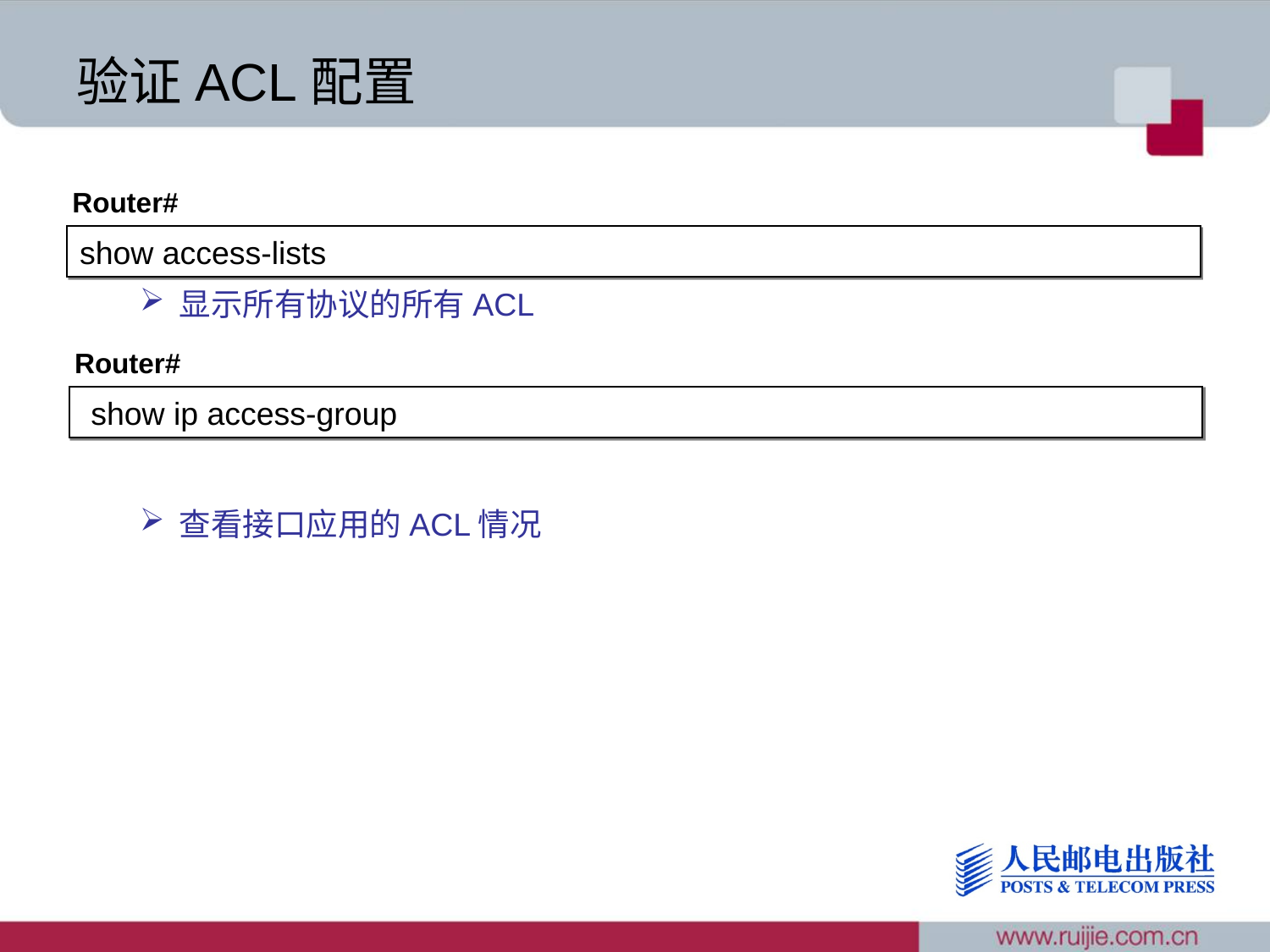

# 验证ACL配置
Router#

显示所有协议的所有ACL

查看接口应用的ACL情况
show access-lists
Router#
 show ip access-group